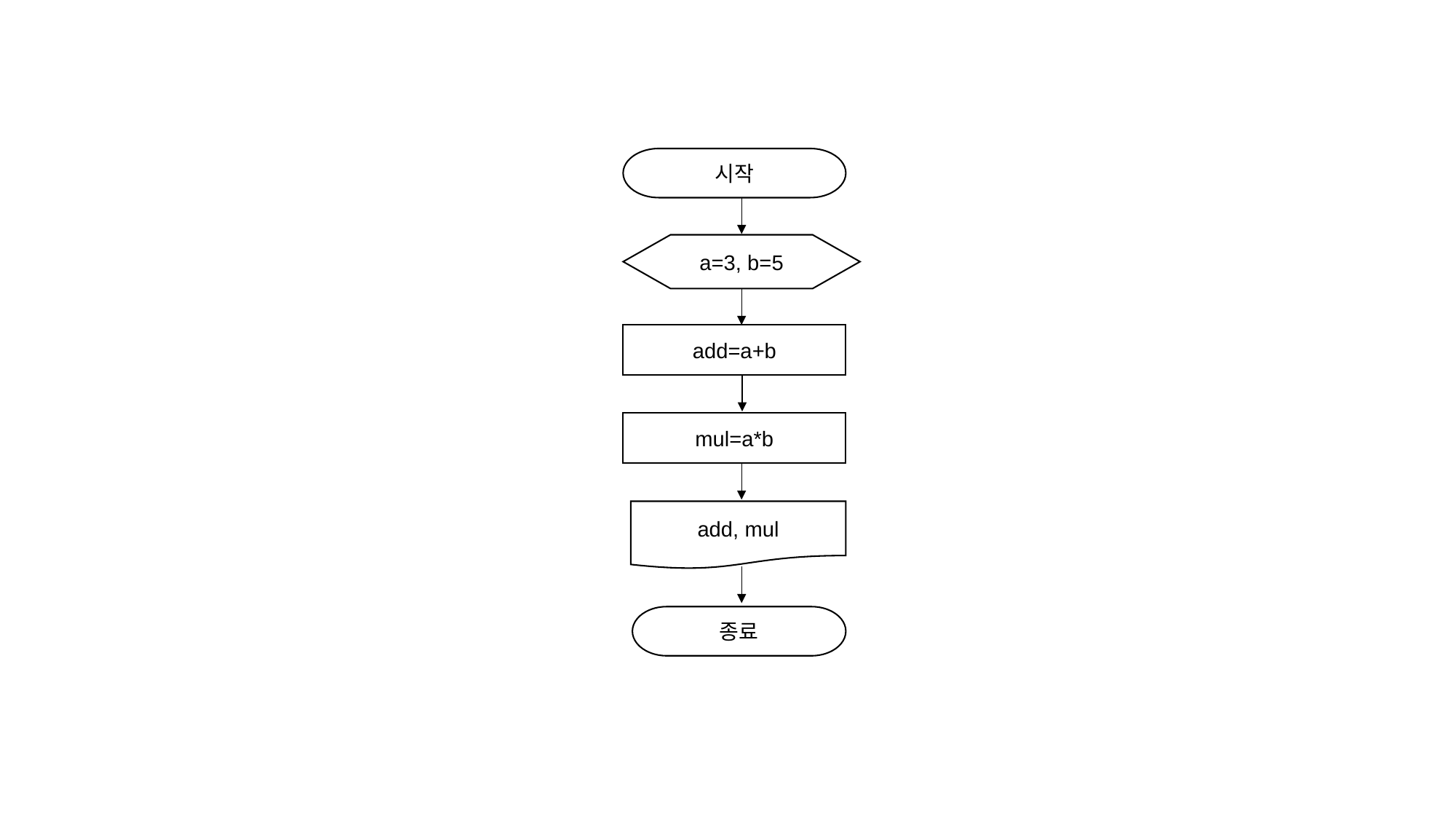

시작
a=3, b=5
add=a+b
mul=a*b
add, mul
종료